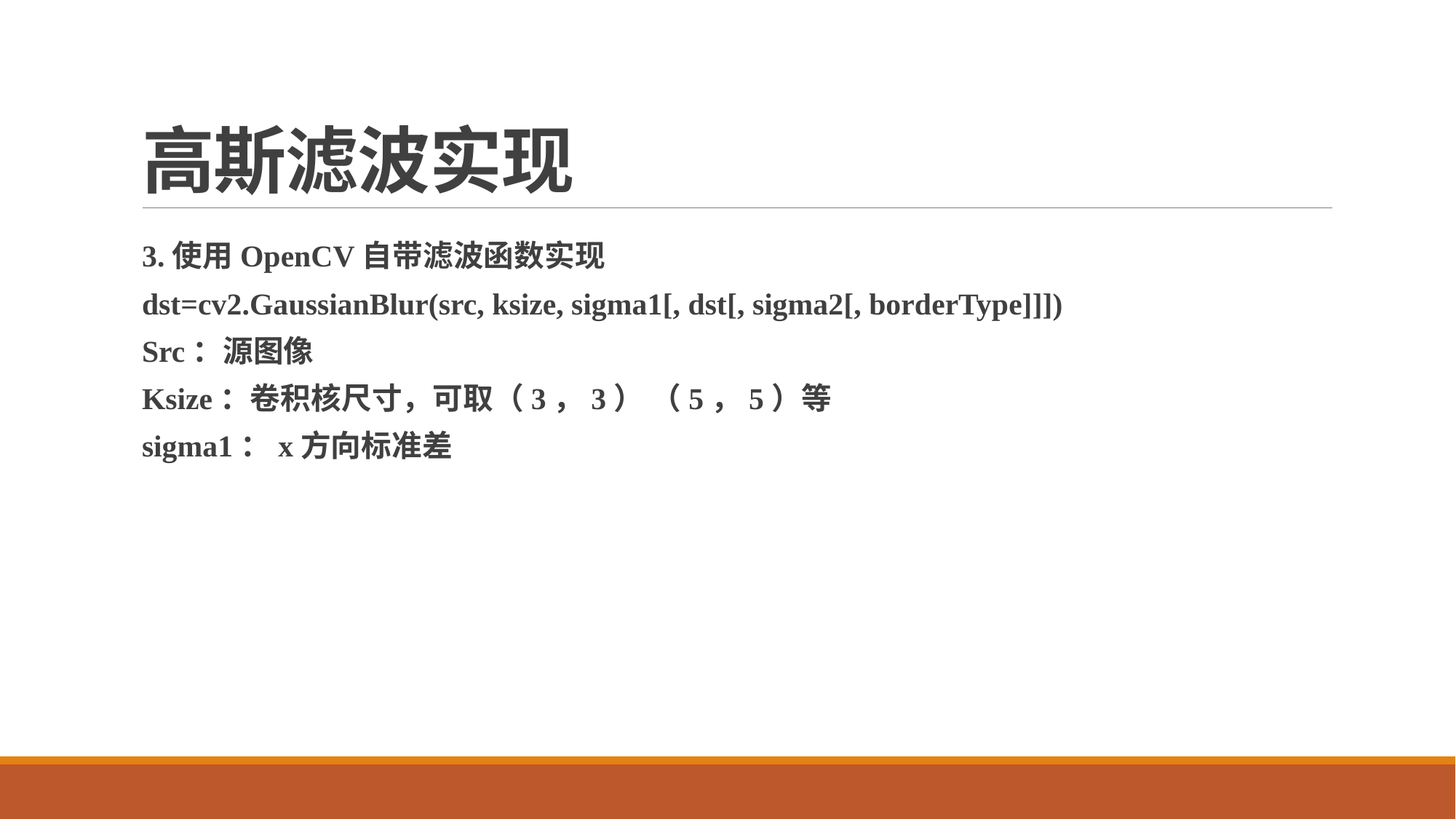

# 高斯滤波实现
3.使用OpenCV自带滤波函数实现
dst=cv2.GaussianBlur(src, ksize, sigma1[, dst[, sigma2[, borderType]]])
Src：源图像
Ksize：卷积核尺寸，可取（3，3） （5，5）等
sigma1：x方向标准差